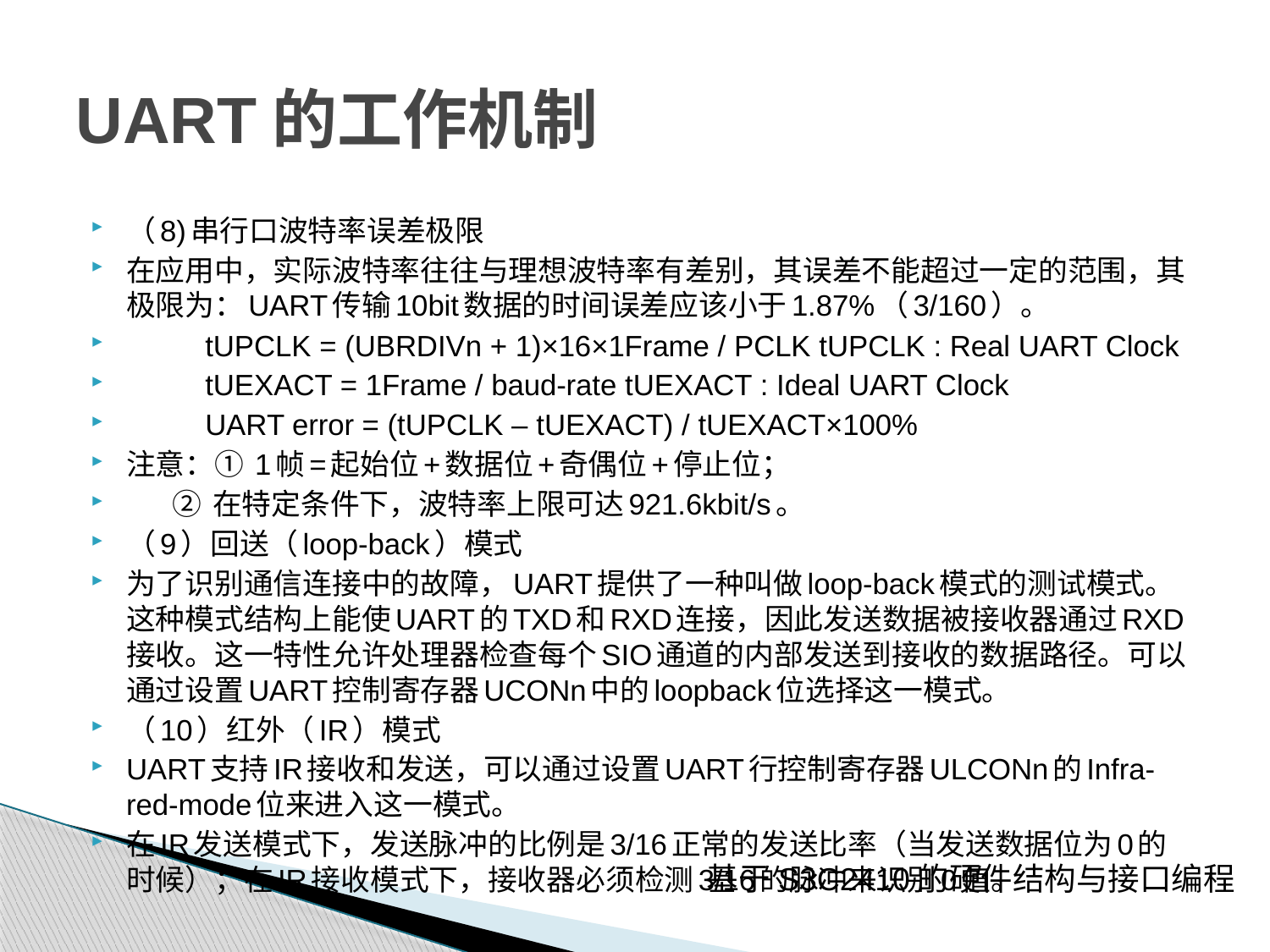

# UART的工作机制
（8)串行口波特率误差极限
在应用中，实际波特率往往与理想波特率有差别，其误差不能超过一定的范围，其极限为：UART传输10bit数据的时间误差应该小于1.87%（3/160）。
	tUPCLK = (UBRDIVn + 1)×16×1Frame / PCLK tUPCLK : Real UART Clock
	tUEXACT = 1Frame / baud-rate tUEXACT : Ideal UART Clock
	UART error = (tUPCLK – tUEXACT) / tUEXACT×100%
注意：① 1帧=起始位+数据位+奇偶位+停止位；
       ② 在特定条件下，波特率上限可达921.6kbit/s。
（9）回送（loop-back）模式
为了识别通信连接中的故障，UART提供了一种叫做loop-back模式的测试模式。这种模式结构上能使UART的TXD和RXD连接，因此发送数据被接收器通过RXD接收。这一特性允许处理器检查每个SIO通道的内部发送到接收的数据路径。可以通过设置UART控制寄存器UCONn中的loopback位选择这一模式。
（10）红外（IR）模式
UART支持IR接收和发送，可以通过设置UART行控制寄存器ULCONn的Infra-red-mode位来进入这一模式。
在IR发送模式下，发送脉冲的比例是3/16正常的发送比率（当发送数据位为0的时候）；在IR接收模式下，接收器必须检测3/16的脉冲来识别0值。

基于S3C2410的硬件结构与接口编程